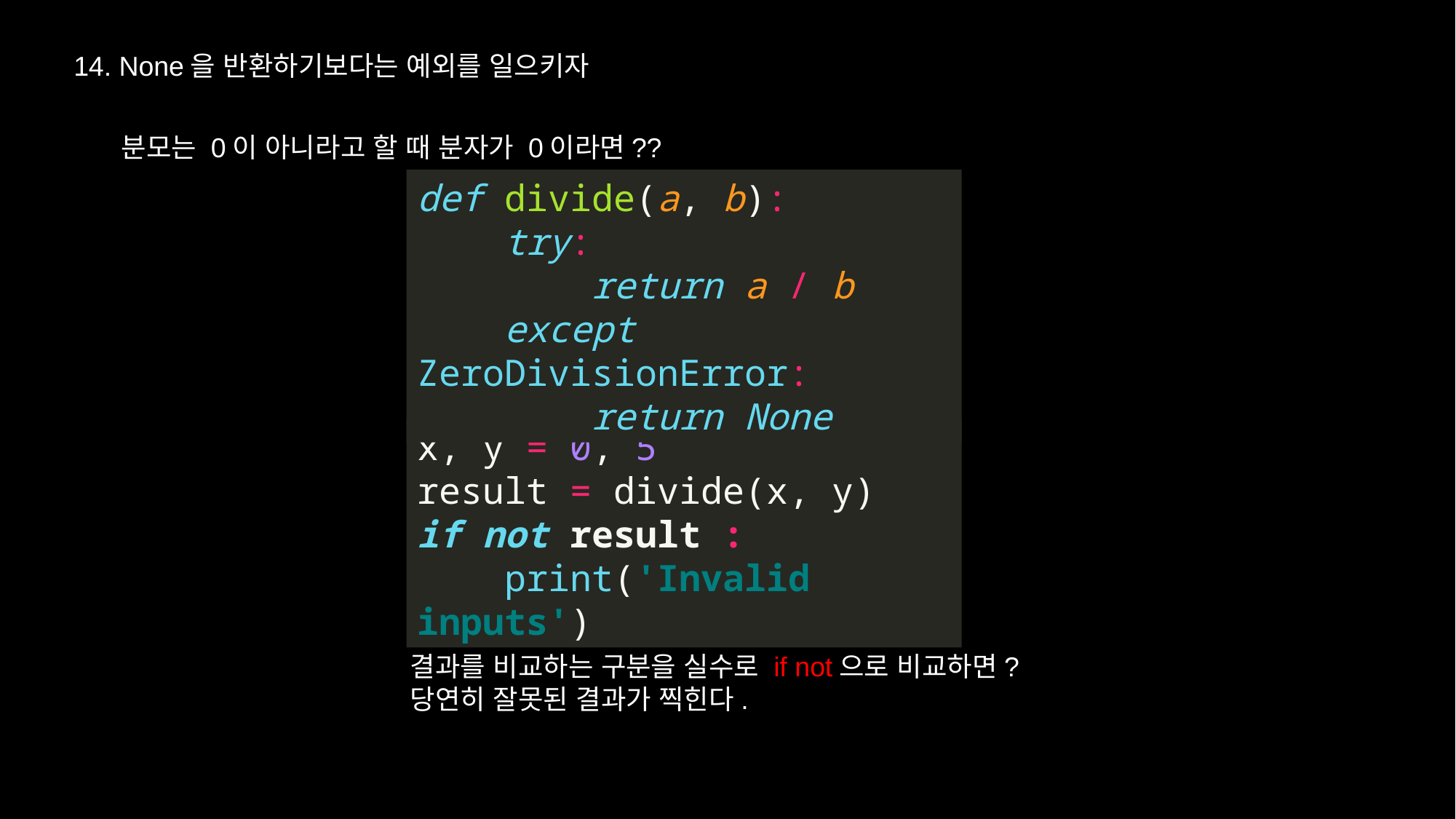

14. None을 반환하기보다는 예외를 일으키자
분모는 0이 아니라고 할 때 분자가 0이라면??
def divide(a, b):
    try:
        return a / b
    except ZeroDivisionError:
        return None
x, y = 0, 5
result = divide(x, y)
if not result :
    print('Invalid inputs')
결과를 비교하는 구분을 실수로 if not으로 비교하면?
당연히 잘못된 결과가 찍힌다.